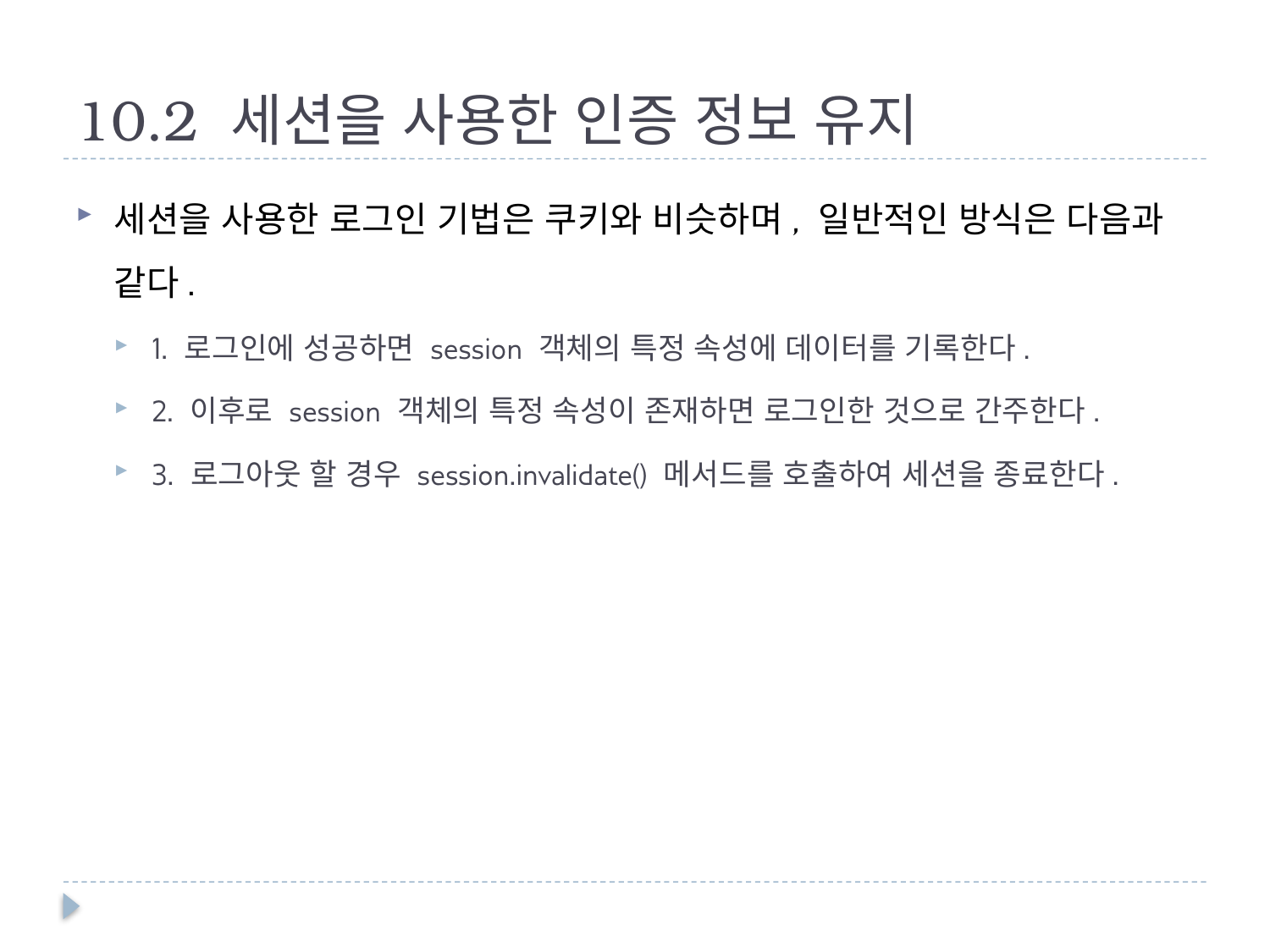

# 10.2 세션을 사용한 인증 정보 유지
세션을 사용한 로그인 기법은 쿠키와 비슷하며, 일반적인 방식은 다음과 같다.
1. 로그인에 성공하면 session 객체의 특정 속성에 데이터를 기록한다.
2. 이후로 session 객체의 특정 속성이 존재하면 로그인한 것으로 간주한다.
3. 로그아웃 할 경우 session.invalidate() 메서드를 호출하여 세션을 종료한다.